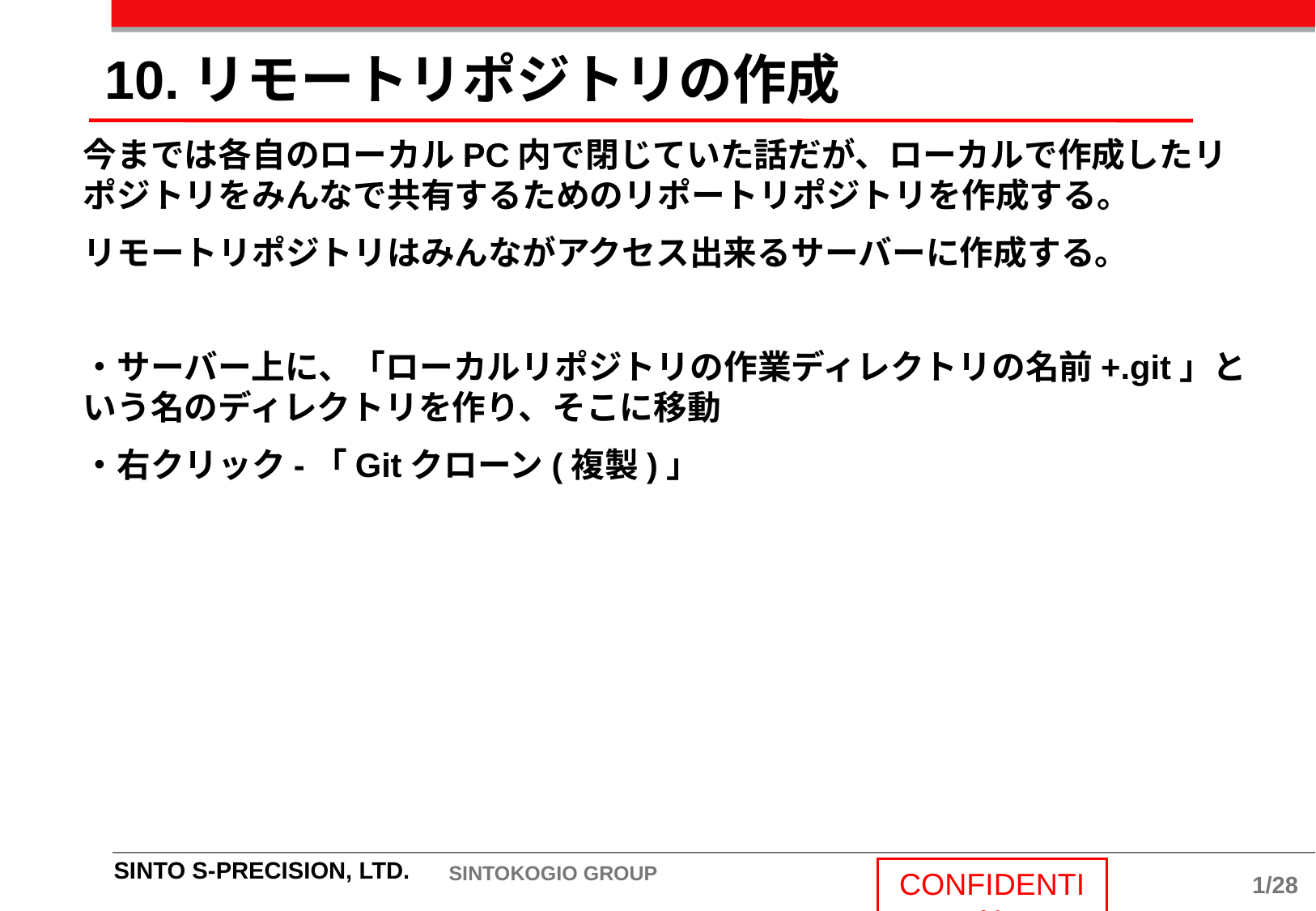

10.リモートリポジトリの作成

今までは各自のローカルPC内で閉じていた話だが、ローカルで作成したリポジトリをみんなで共有するためのリポートリポジトリを作成する。
リモートリポジトリはみんながアクセス出来るサーバーに作成する。

・サーバー上に、「ローカルリポジトリの作業ディレクトリの名前+.git」という名のディレクトリを作り、そこに移動
・右クリック-「Gitクローン(複製)」

SINTO S-PRECISION, LTD.
SINTOKOGIO GROUP
CONFIDENTIAL
1/28